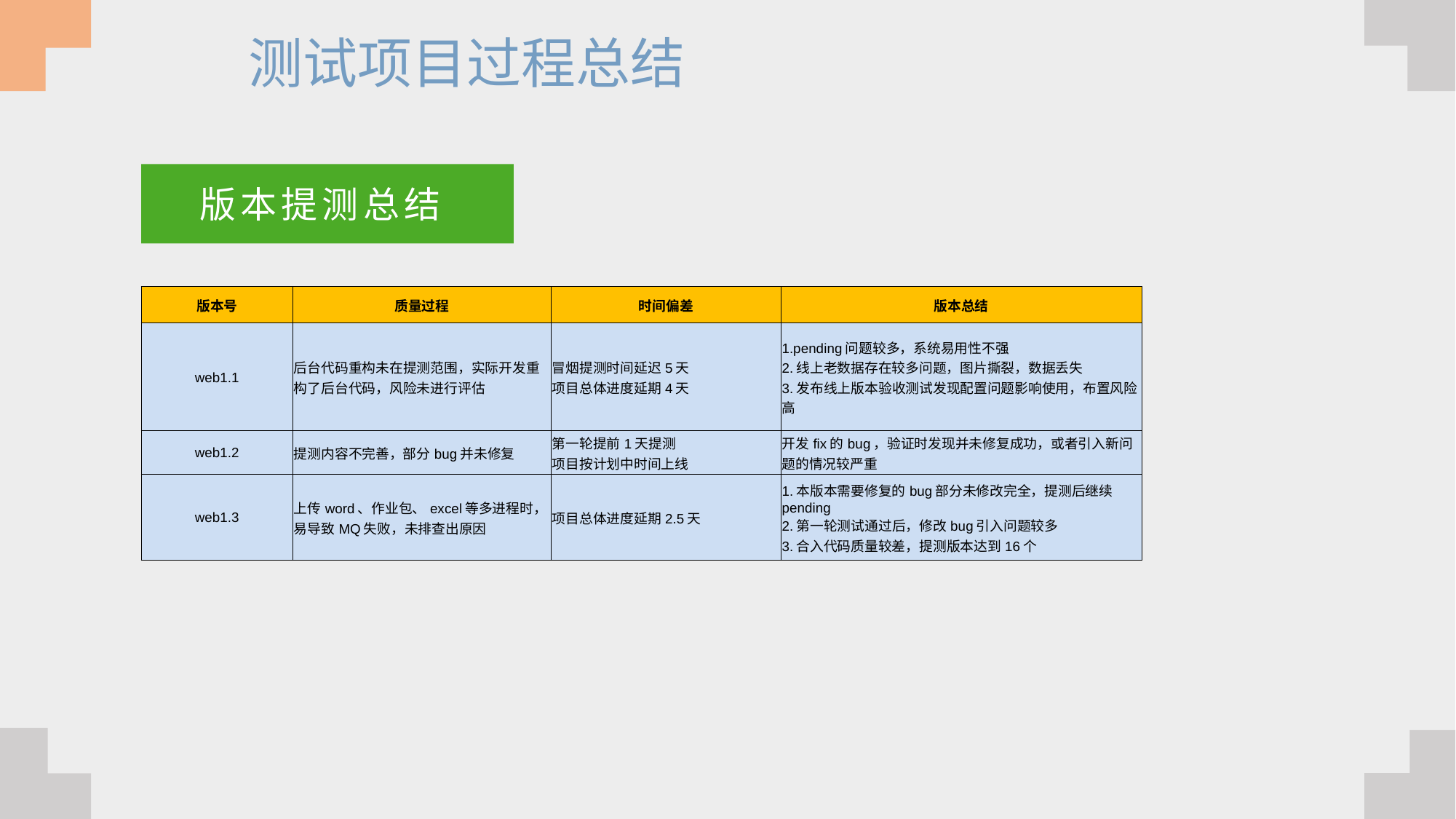

测试项目过程总结

版本提测总结
| 版本号 | 质量过程 | 时间偏差 | 版本总结 |
| --- | --- | --- | --- |
| web1.1 | 后台代码重构未在提测范围，实际开发重构了后台代码，风险未进行评估 | 冒烟提测时间延迟5天 项目总体进度延期4天 | 1.pending问题较多，系统易用性不强 2.线上老数据存在较多问题，图片撕裂，数据丢失 3.发布线上版本验收测试发现配置问题影响使用，布置风险高 |
| web1.2 | 提测内容不完善，部分bug并未修复 | 第一轮提前1天提测 项目按计划中时间上线 | 开发fix的bug，验证时发现并未修复成功，或者引入新问题的情况较严重 |
| web1.3 | 上传word、作业包、excel等多进程时，易导致MQ失败，未排查出原因 | 项目总体进度延期2.5天 | 1.本版本需要修复的bug部分未修改完全，提测后继续pending 2.第一轮测试通过后，修改bug引入问题较多 3.合入代码质量较差，提测版本达到16个 |